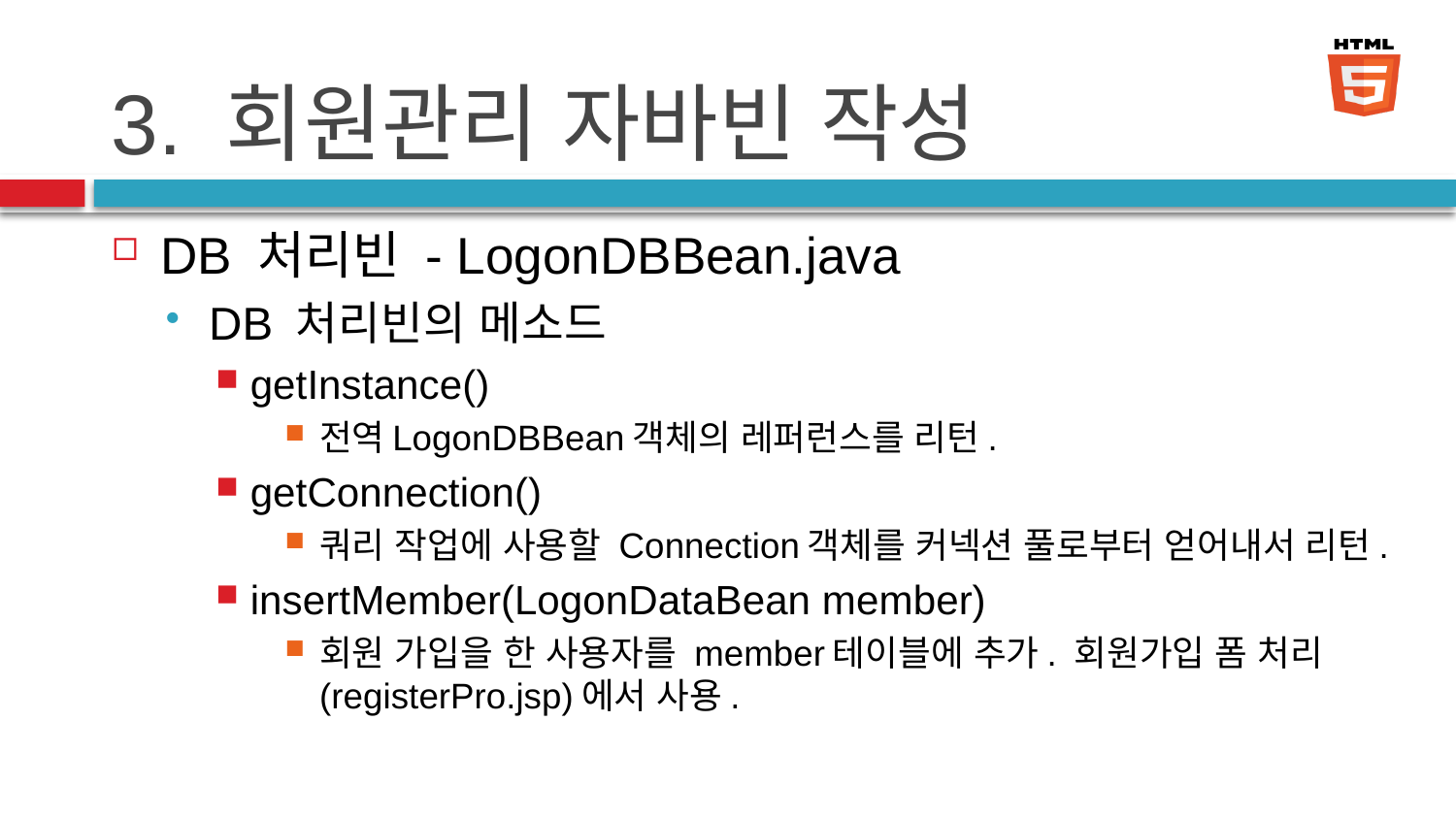

# 3. 회원관리 자바빈 작성
DB 처리빈 - LogonDBBean.java
DB 처리빈의 메소드
getInstance()
전역LogonDBBean객체의 레퍼런스를 리턴.
getConnection()
쿼리 작업에 사용할 Connection객체를 커넥션 풀로부터 얻어내서 리턴.
insertMember(LogonDataBean member)
회원 가입을 한 사용자를 member테이블에 추가. 회원가입 폼 처리(registerPro.jsp)에서 사용.